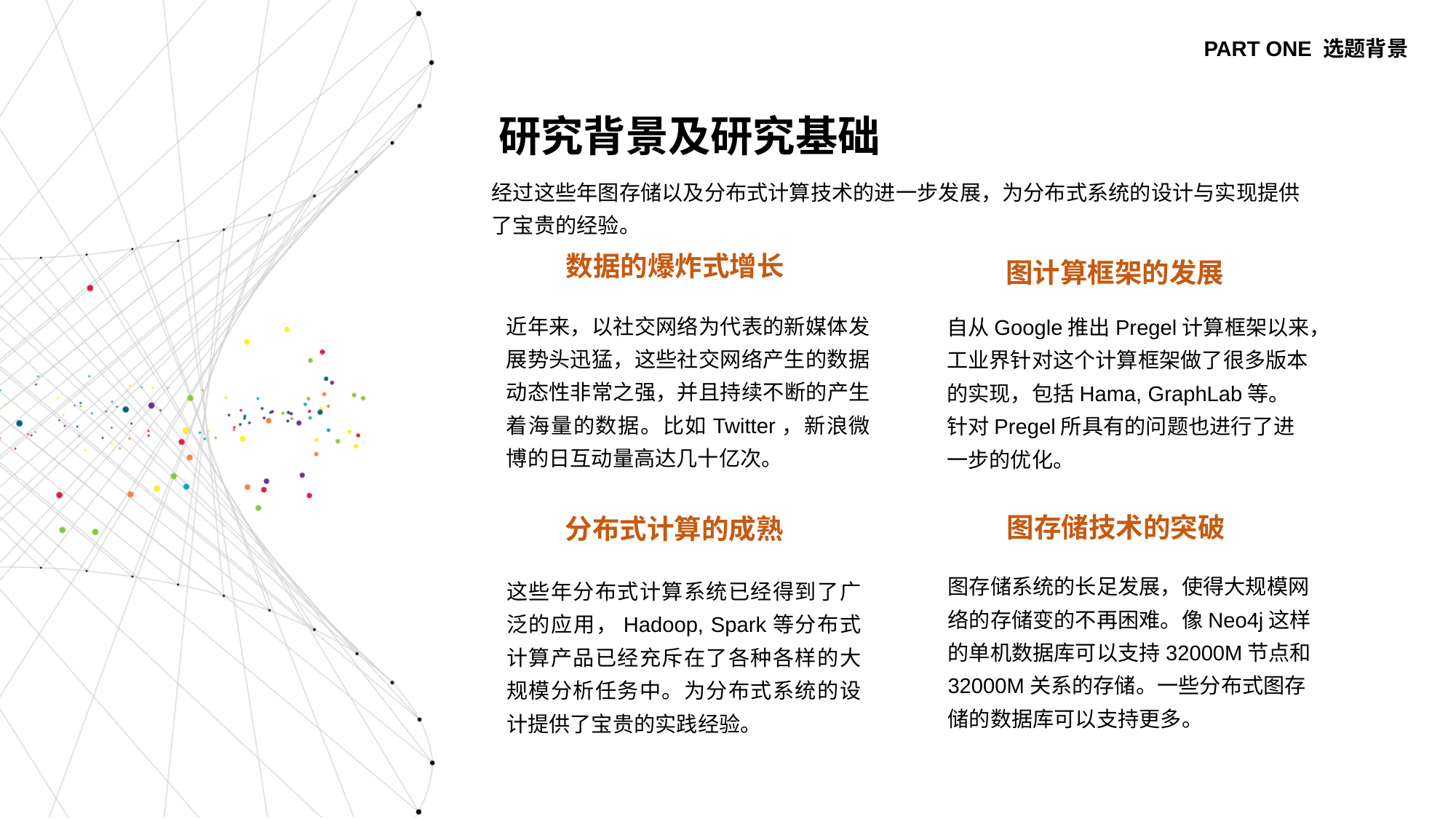

PART ONE 选题背景
研究背景及研究基础
经过这些年图存储以及分布式计算技术的进一步发展，为分布式系统的设计与实现提供了宝贵的经验。
数据的爆炸式增长
图计算框架的发展
近年来，以社交网络为代表的新媒体发展势头迅猛，这些社交网络产生的数据动态性非常之强，并且持续不断的产生着海量的数据。比如Twitter，新浪微博的日互动量高达几十亿次。
自从Google推出Pregel计算框架以来，工业界针对这个计算框架做了很多版本的实现，包括Hama, GraphLab等。针对Pregel所具有的问题也进行了进一步的优化。
图存储技术的突破
分布式计算的成熟
图存储系统的长足发展，使得大规模网络的存储变的不再困难。像Neo4j这样的单机数据库可以支持32000M节点和32000M关系的存储。一些分布式图存储的数据库可以支持更多。
这些年分布式计算系统已经得到了广泛的应用，Hadoop, Spark等分布式计算产品已经充斥在了各种各样的大规模分析任务中。为分布式系统的设计提供了宝贵的实践经验。